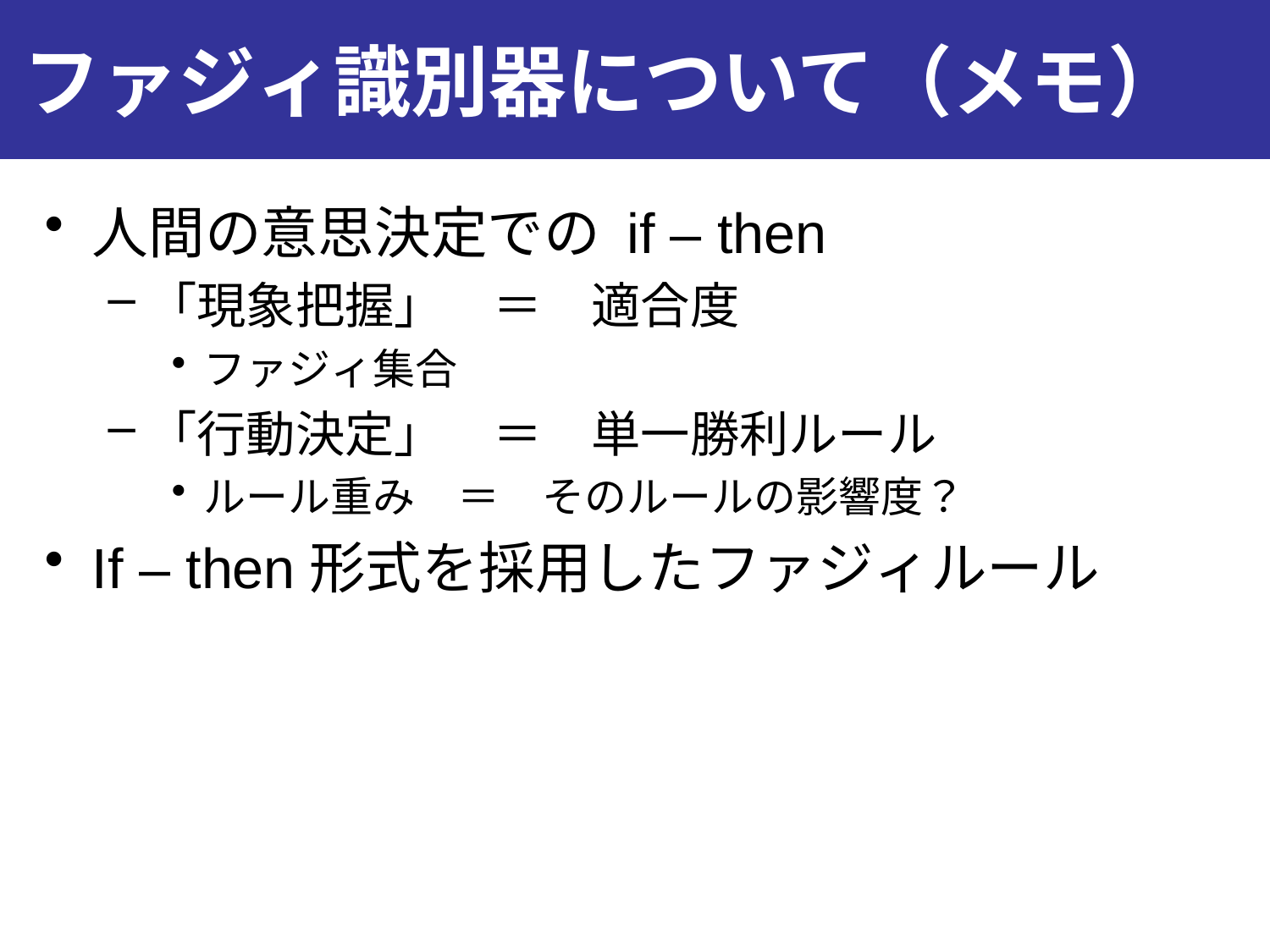

# ファジィ識別器について（メモ）
人間の意思決定での if – then
「現象把握」　＝　適合度
ファジィ集合
「行動決定」　＝　単一勝利ルール
ルール重み　＝　そのルールの影響度？
If – then形式を採用したファジィルール